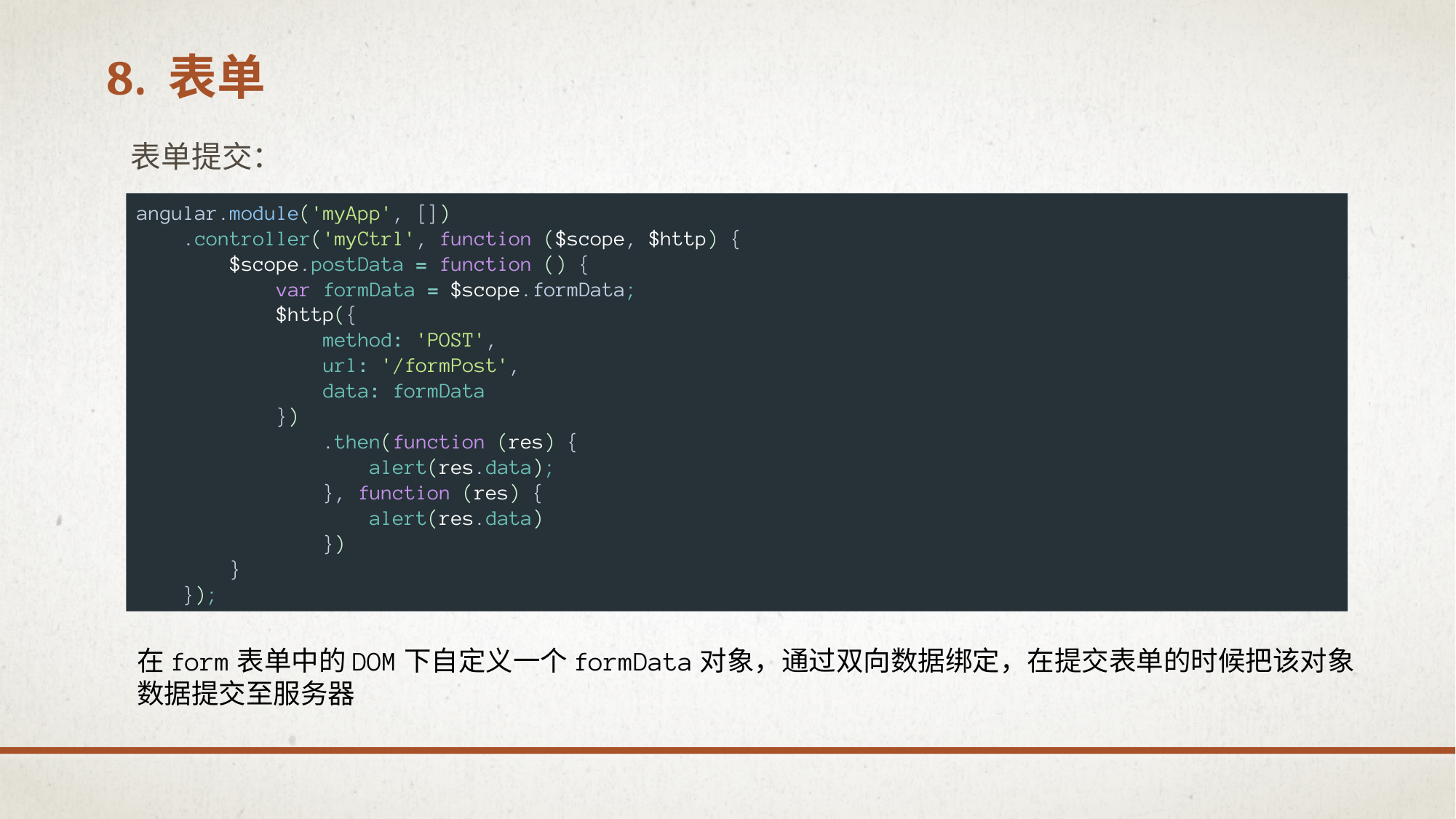

# 8. 表单
表单提交：

angular.module('myApp', [])
    .controller('myCtrl', function ($scope, $http) {
        $scope.postData = function () {
            var formData = $scope.formData;
            $http({
                method: 'POST',
                url: '/formPost',
                data: formData
            })
                .then(function (res) {
                    alert(res.data);
                }, function (res) {
                    alert(res.data)
                })
        }
    });
在form表单中的DOM下自定义一个formData对象，通过双向数据绑定，在提交表单的时候把该对象数据提交至服务器